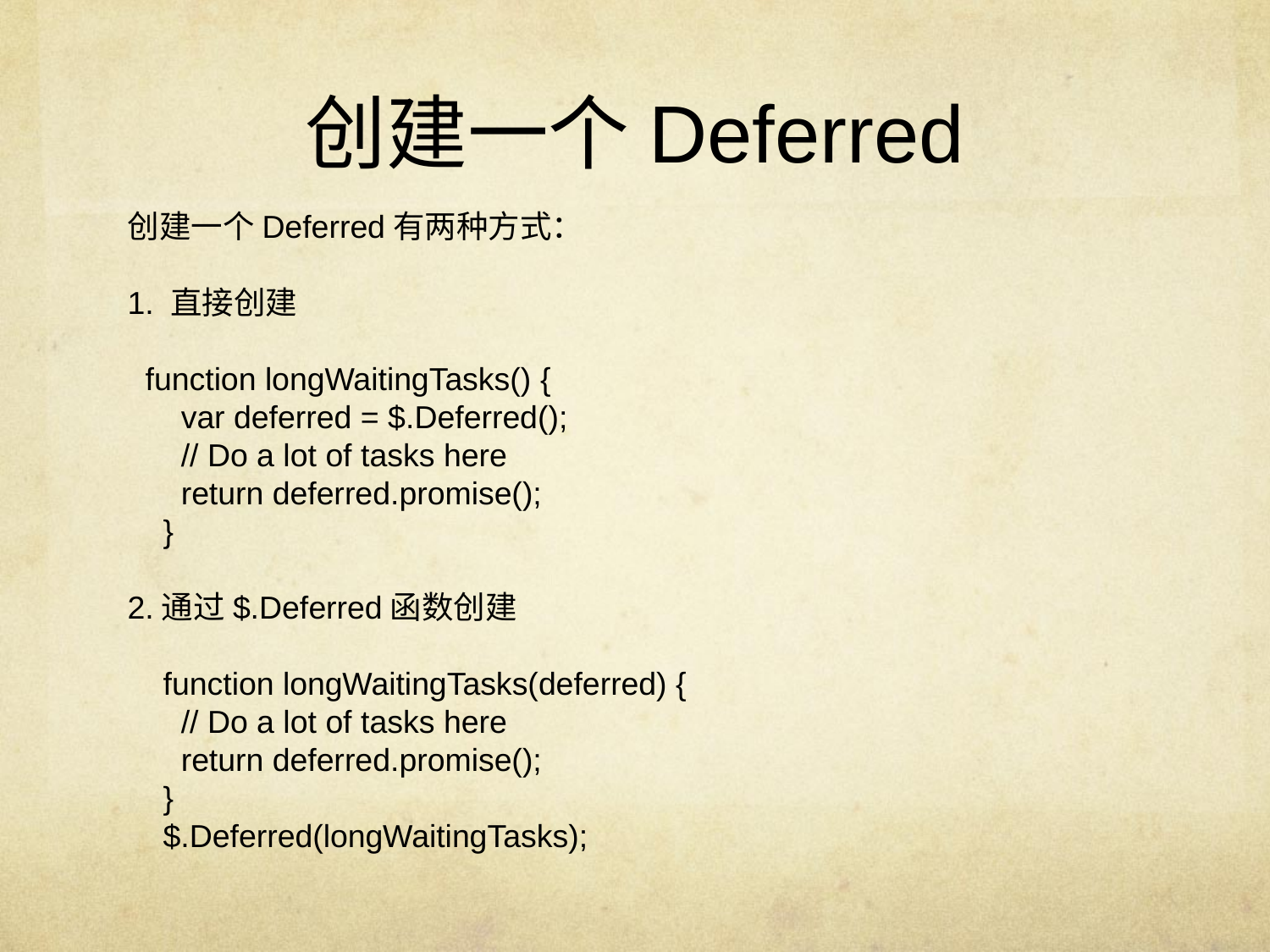

# 创建一个Deferred
创建一个Deferred有两种方式：

1. 直接创建

  function longWaitingTasks() {
      var deferred = $.Deferred();
      // Do a lot of tasks here
      return deferred.promise();
    }

2.通过$.Deferred函数创建

    function longWaitingTasks(deferred) {
      // Do a lot of tasks here
      return deferred.promise();
    }
    $.Deferred(longWaitingTasks);